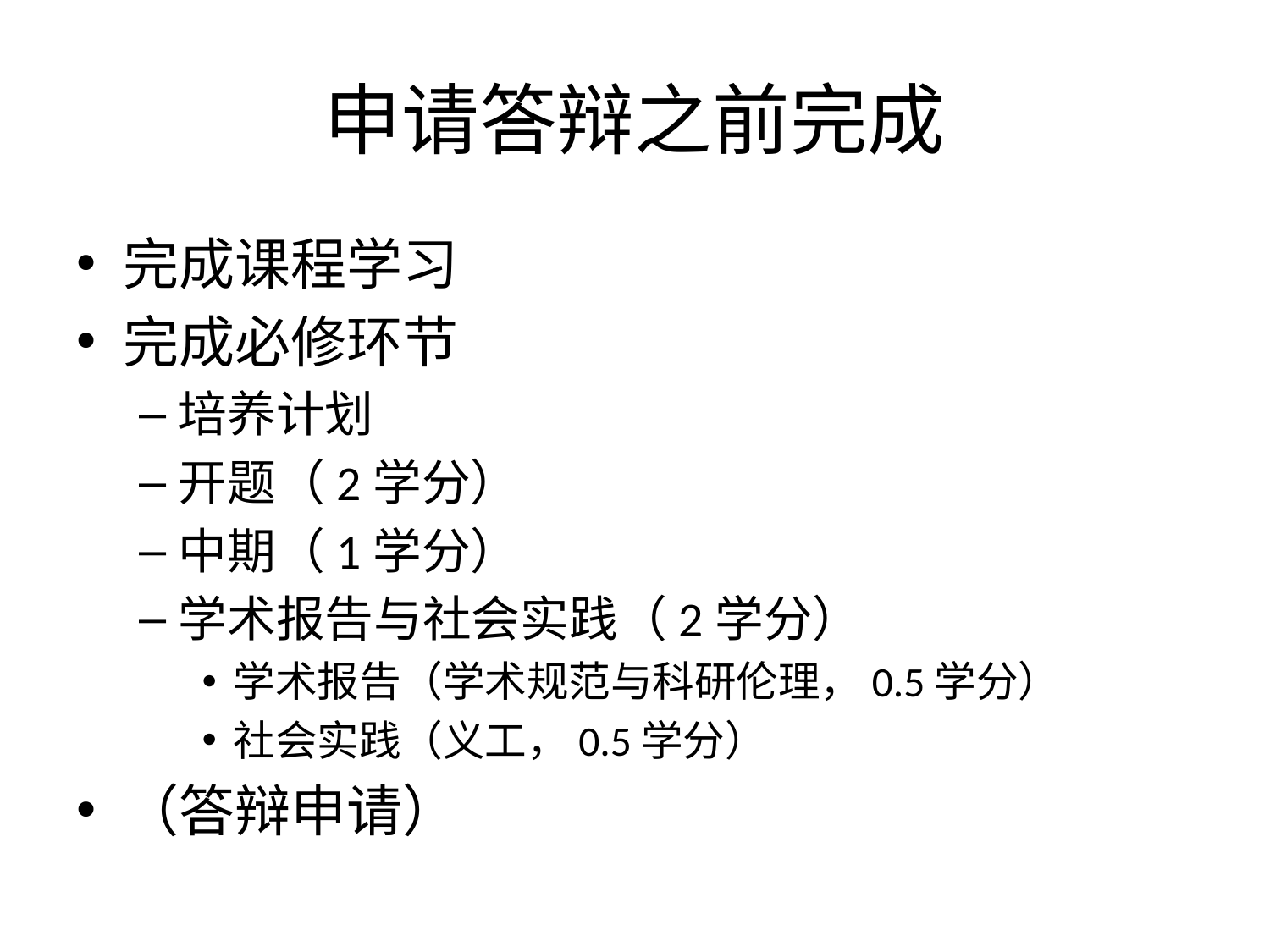

# 申请答辩之前完成
完成课程学习
完成必修环节
培养计划
开题（2学分）
中期（1学分）
学术报告与社会实践（2学分）
学术报告（学术规范与科研伦理，0.5学分）
社会实践（义工，0.5学分）
（答辩申请）